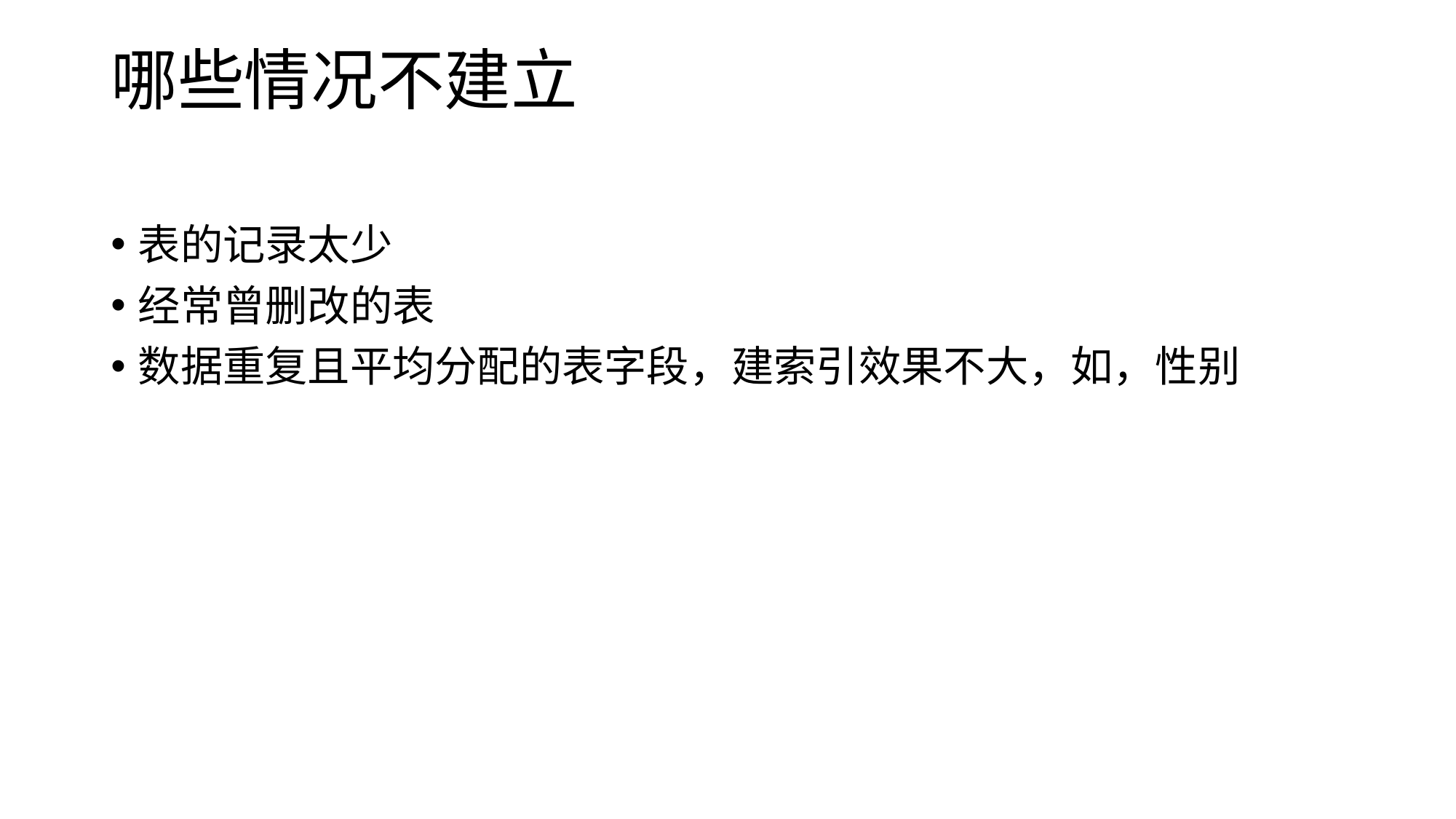

# 哪些情况不建立
表的记录太少
经常曾删改的表
数据重复且平均分配的表字段，建索引效果不大，如，性别